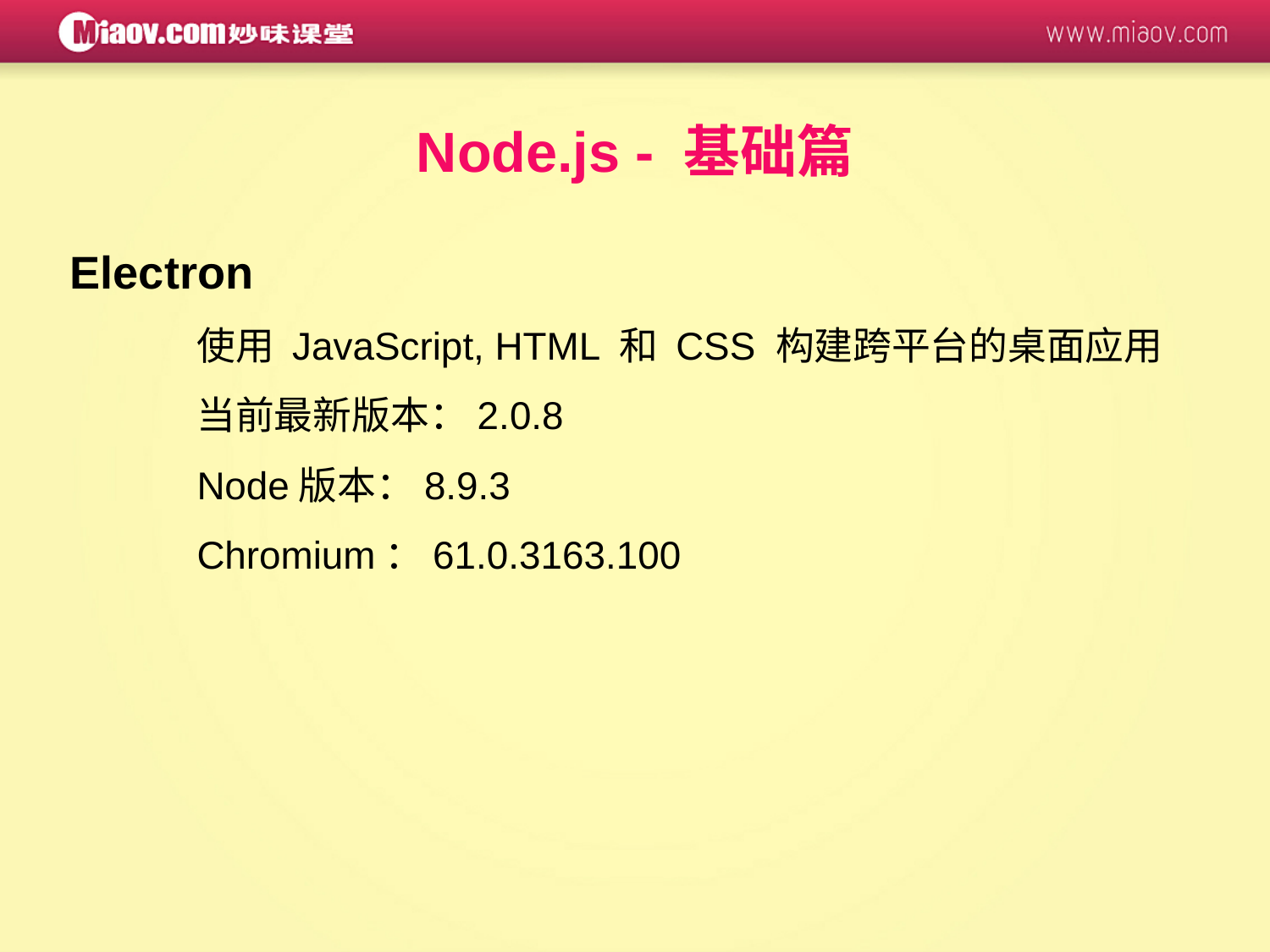

Node.js - 基础篇
Electron
	使用 JavaScript, HTML 和 CSS 构建跨平台的桌面应用
	当前最新版本：2.0.8
	Node版本：8.9.3
	Chromium：61.0.3163.100